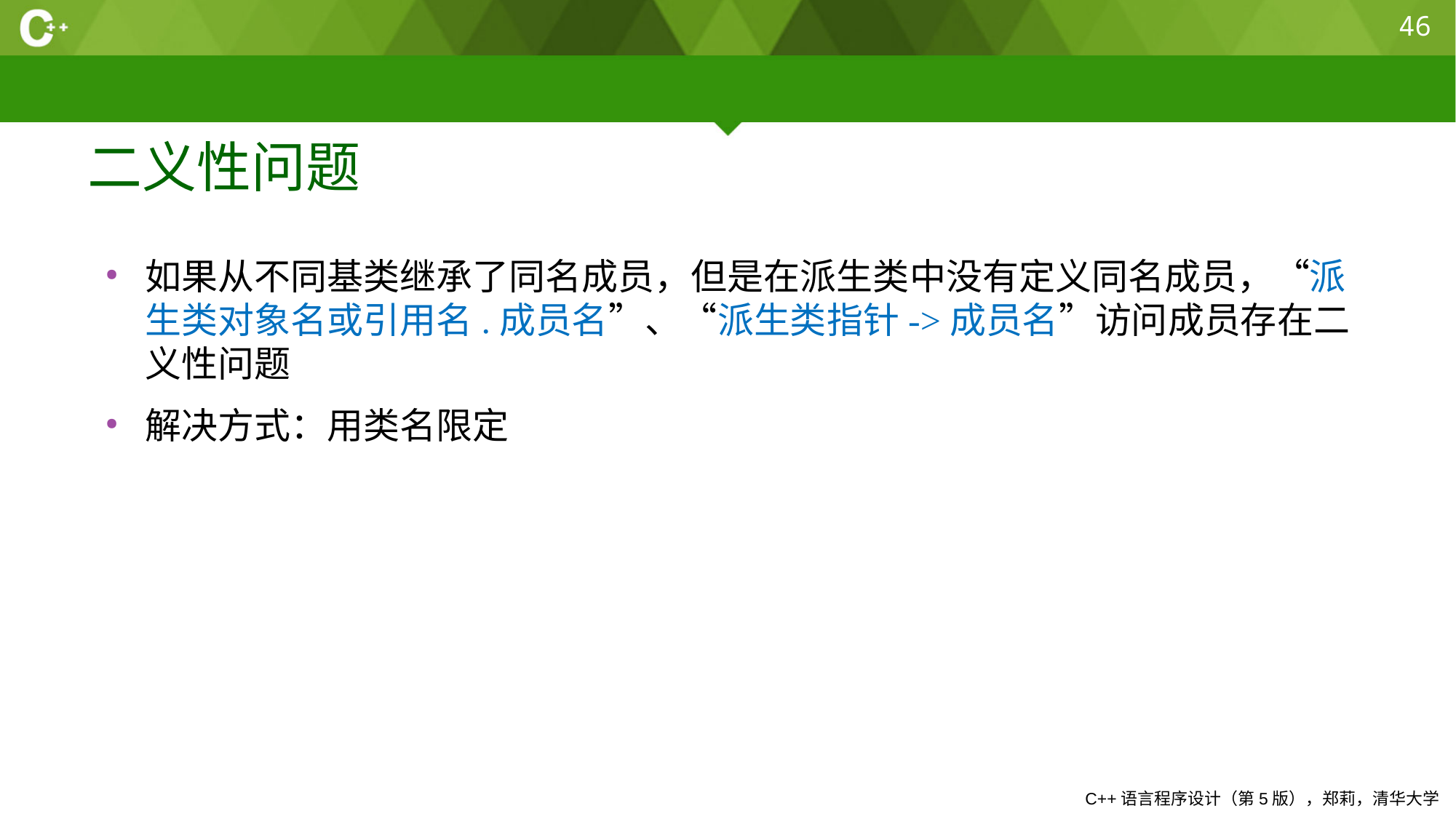

46
# 二义性问题
如果从不同基类继承了同名成员，但是在派生类中没有定义同名成员，“派生类对象名或引用名.成员名”、“派生类指针->成员名”访问成员存在二义性问题
解决方式：用类名限定